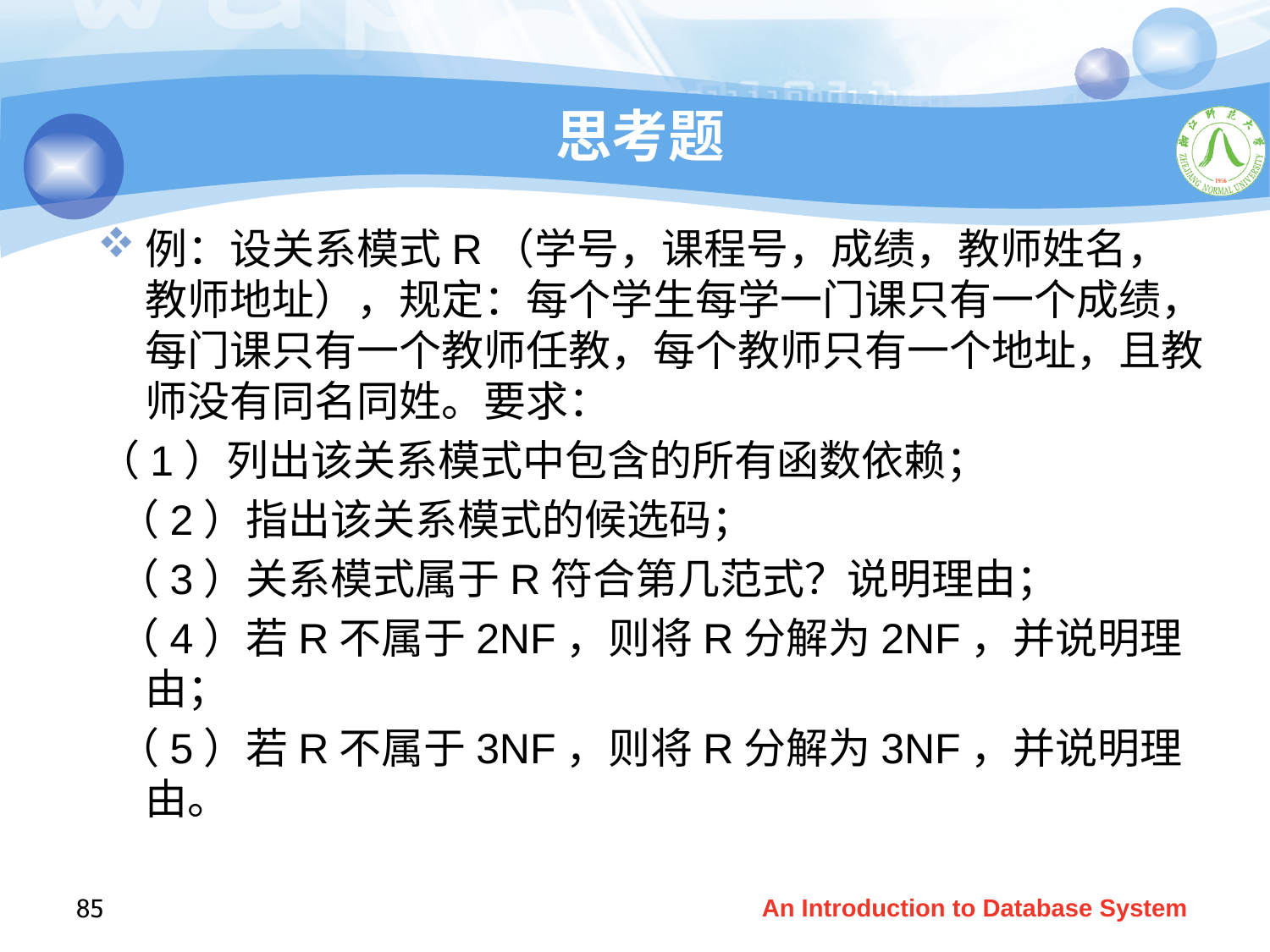

# 思考题
例：设关系模式R（学号，课程号，成绩，教师姓名，教师地址），规定：每个学生每学一门课只有一个成绩，每门课只有一个教师任教，每个教师只有一个地址，且教师没有同名同姓。要求：
（1）列出该关系模式中包含的所有函数依赖；
 （2）指出该关系模式的候选码；
 （3）关系模式属于R符合第几范式？说明理由；
 （4）若R不属于2NF，则将R分解为2NF，并说明理由；
 （5）若R不属于3NF，则将R分解为3NF，并说明理由。
85
An Introduction to Database System